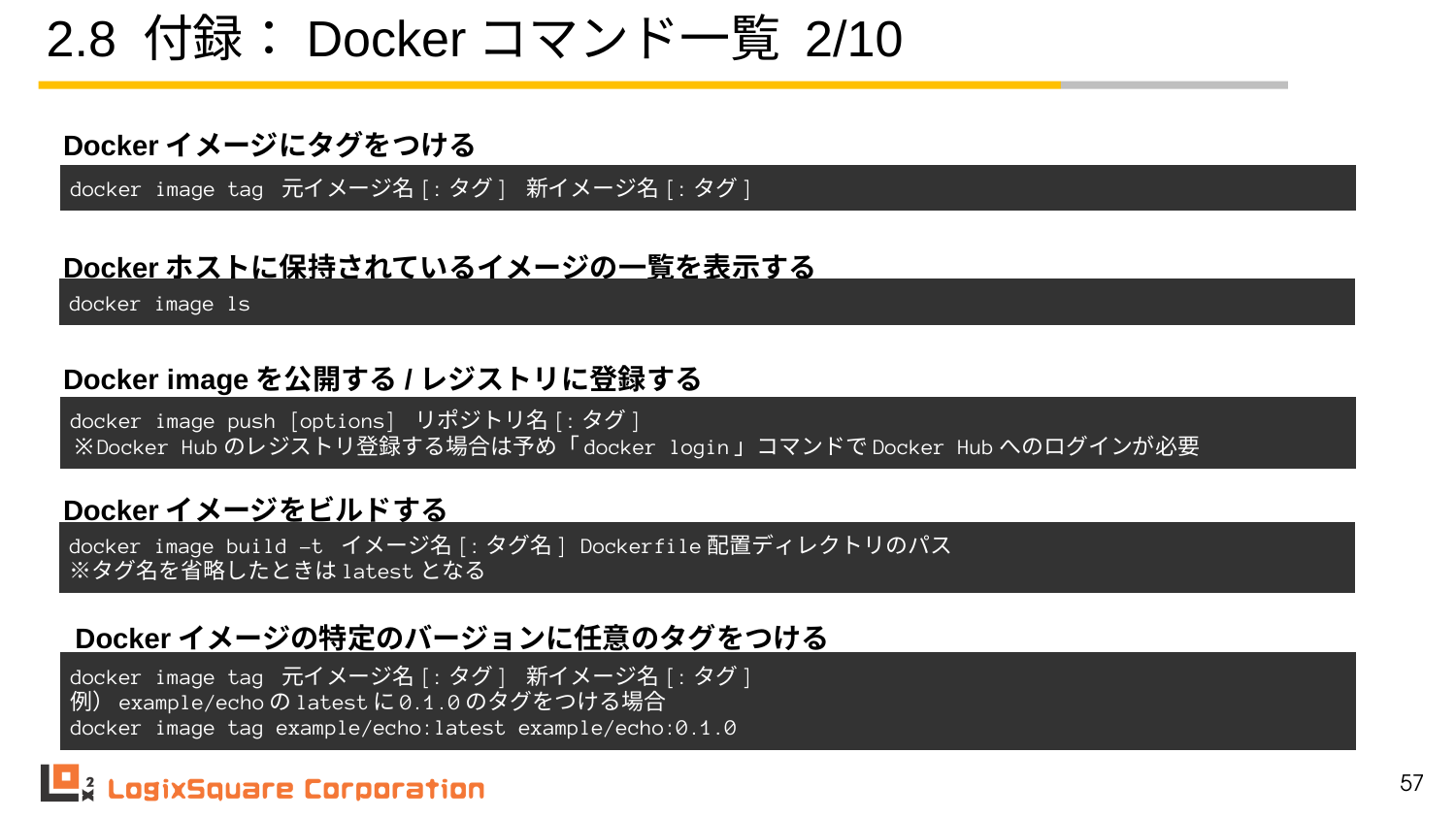

# 2.8 付録：Dockerコマンド一覧 2/10
Dockerイメージにタグをつける
| docker image tag 元イメージ名[:タグ] 新イメージ名[:タグ] |
| --- |
Dockerホストに保持されているイメージの一覧を表示する
| docker image ls |
| --- |
Docker imageを公開する/レジストリに登録する
| docker image push [options] リポジトリ名[:タグ] ※Docker Hubのレジストリ登録する場合は予め「docker login」コマンドでDocker Hubへのログインが必要 |
| --- |
Dockerイメージをビルドする
| docker image build -t イメージ名[:タグ名] Dockerfile配置ディレクトリのパス ※タグ名を省略したときはlatestとなる |
| --- |
Dockerイメージの特定のバージョンに任意のタグをつける
| docker image tag 元イメージ名[:タグ] 新イメージ名[:タグ] 例）example/echoのlatestに0.1.0のタグをつける場合 docker image tag example/echo:latest example/echo:0.1.0 |
| --- |
57